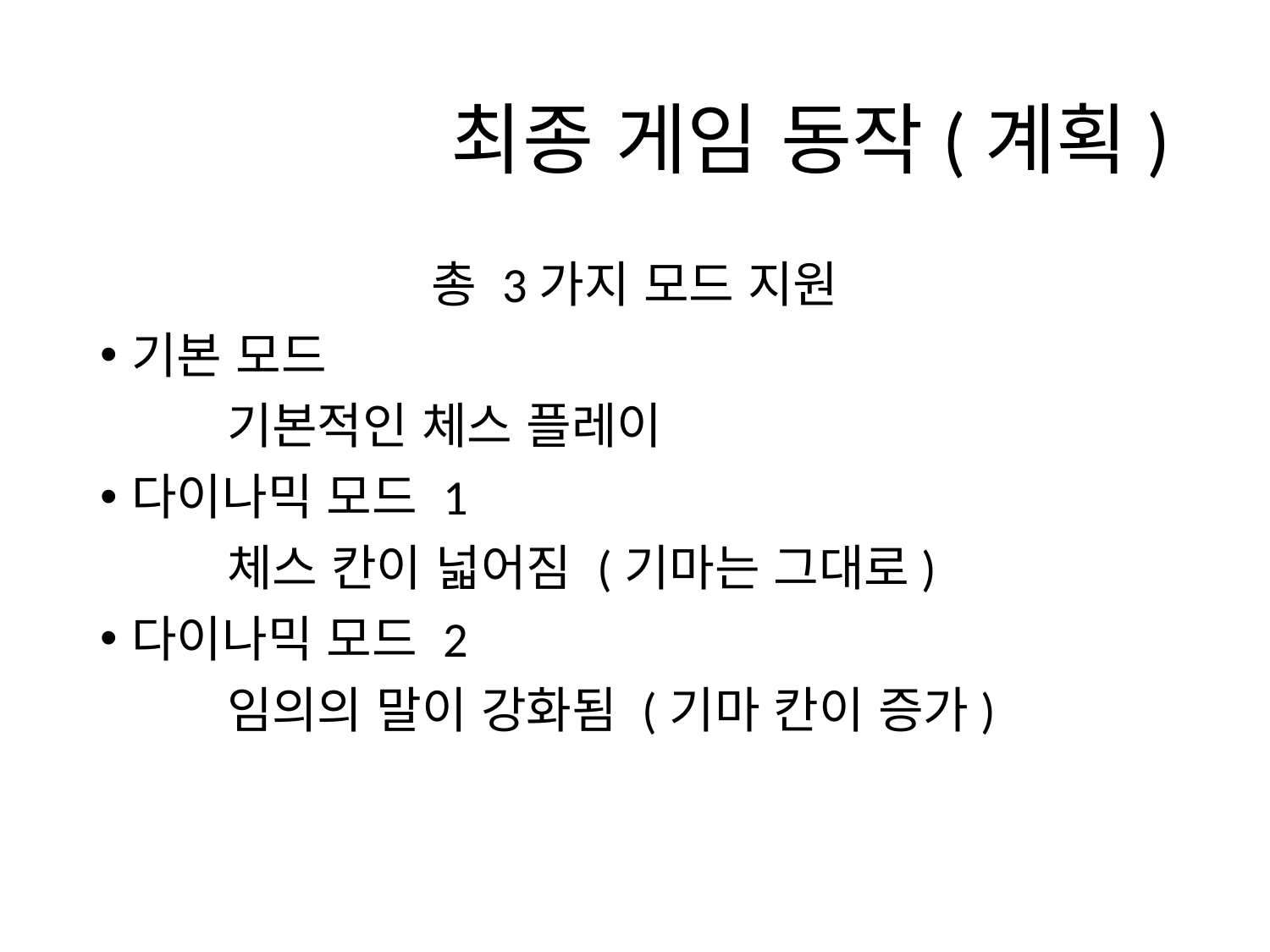

# 최종 게임 동작(계획)
총 3가지 모드 지원
기본 모드
	기본적인 체스 플레이
다이나믹 모드 1
	체스 칸이 넓어짐 (기마는 그대로)
다이나믹 모드 2
	임의의 말이 강화됨 (기마 칸이 증가)